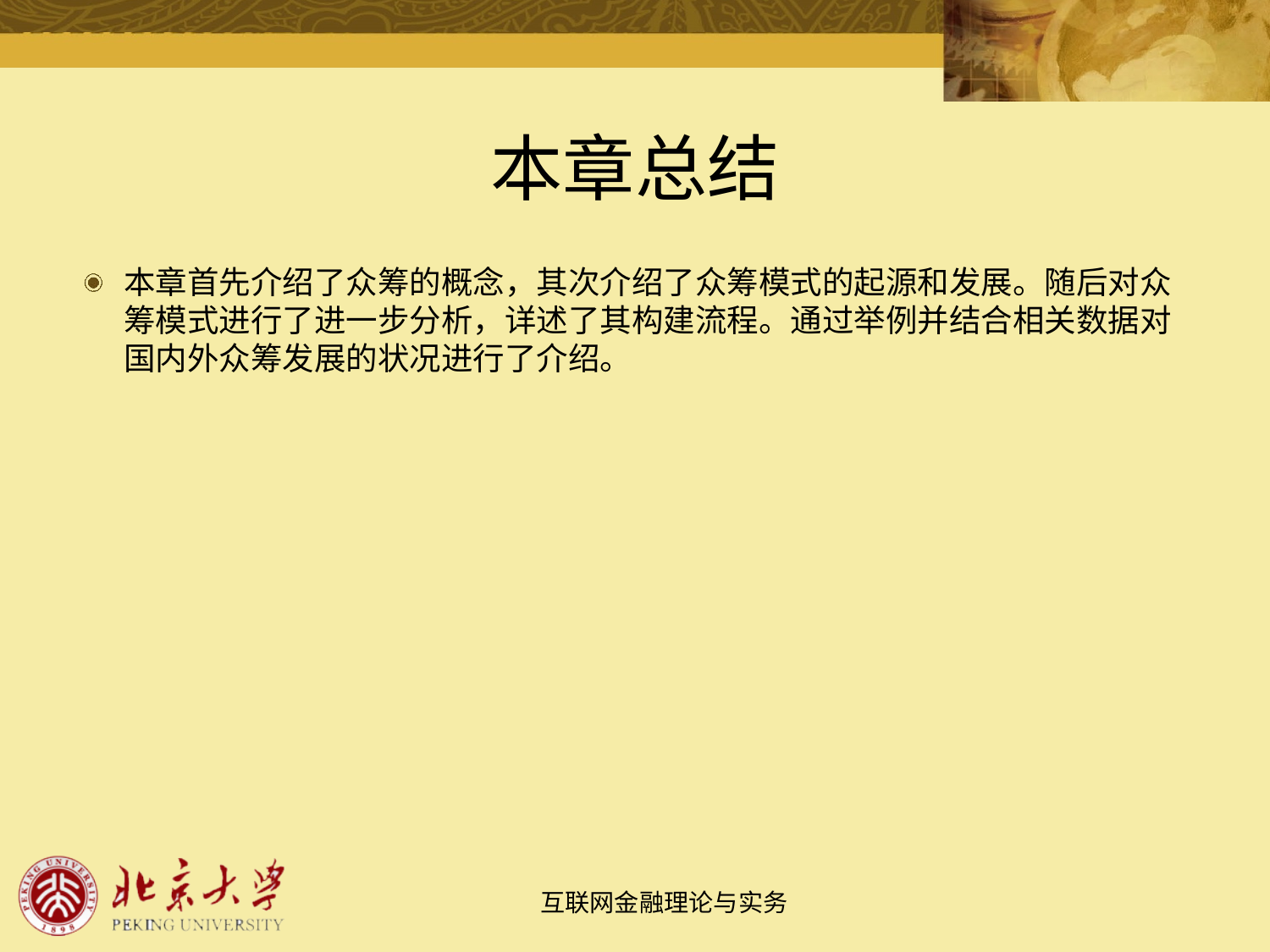

# 本章总结
本章首先介绍了众筹的概念，其次介绍了众筹模式的起源和发展。随后对众筹模式进行了进一步分析，详述了其构建流程。通过举例并结合相关数据对国内外众筹发展的状况进行了介绍。